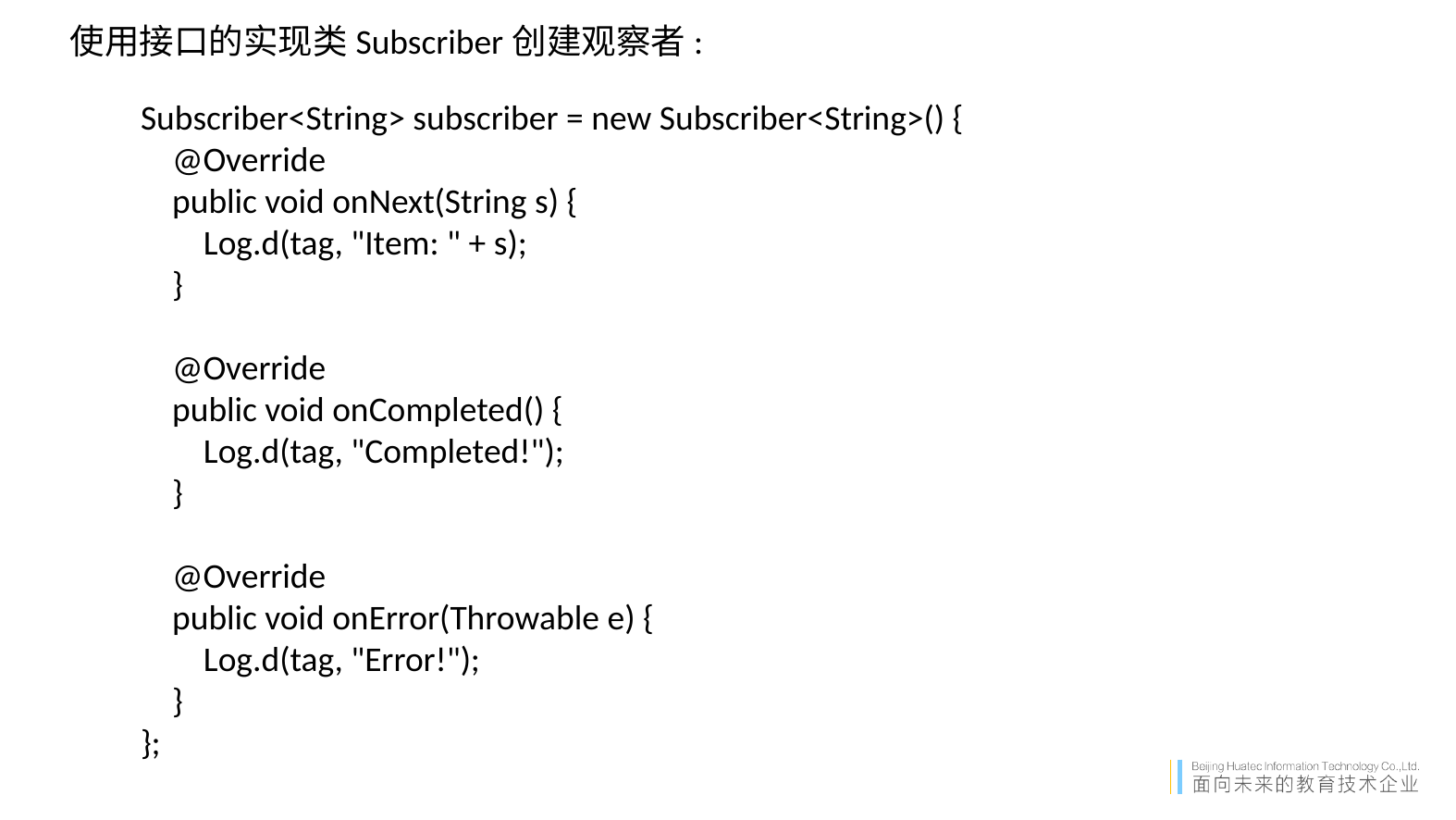

使用接口的实现类Subscriber创建观察者:
Subscriber<String> subscriber = new Subscriber<String>() {
    @Override
    public void onNext(String s) {
        Log.d(tag, "Item: " + s);
    }

    @Override
    public void onCompleted() {
        Log.d(tag, "Completed!");
    }

    @Override
    public void onError(Throwable e) {
        Log.d(tag, "Error!");
    }
};